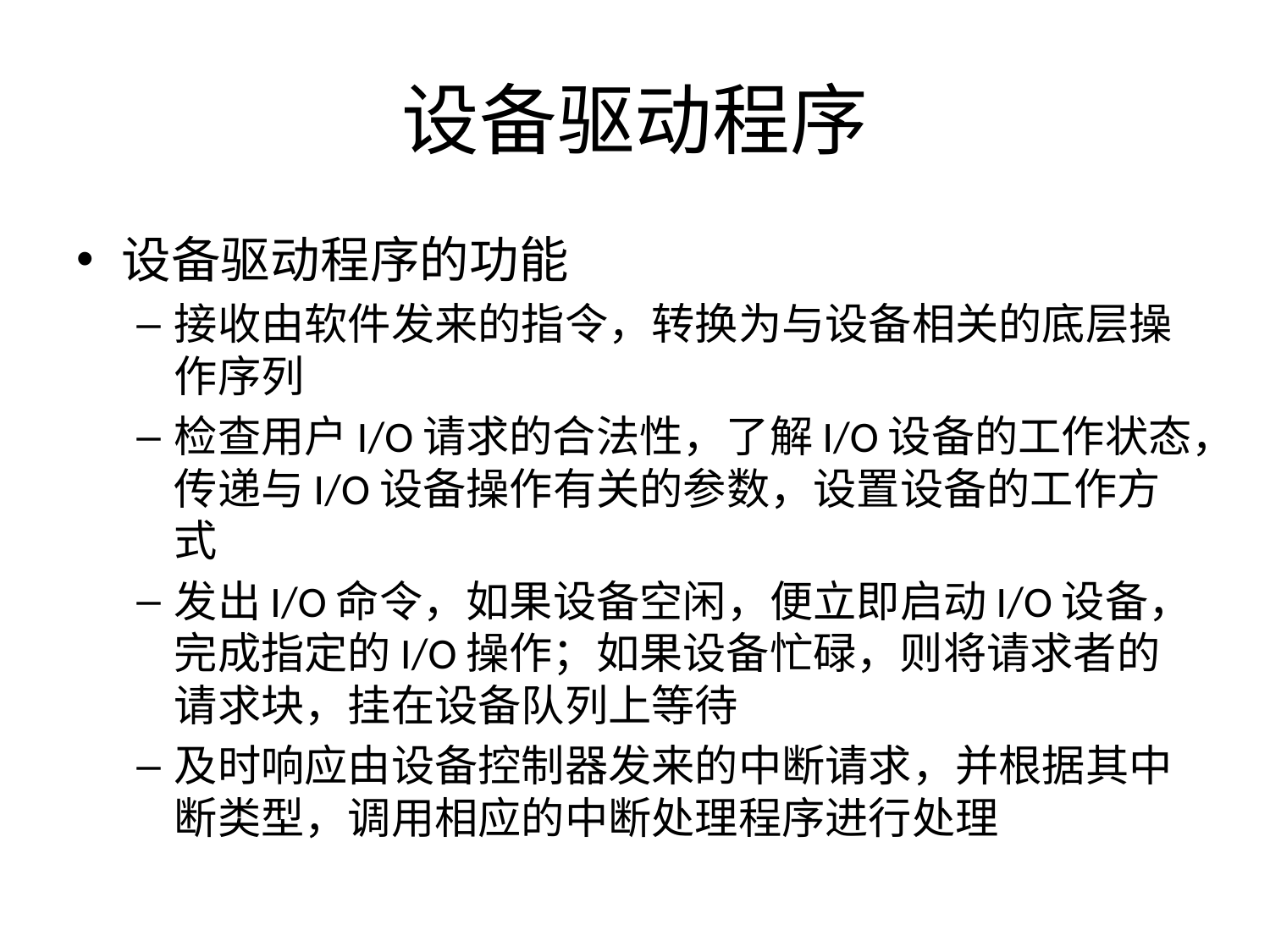

# 设备驱动程序
设备驱动程序的功能
接收由软件发来的指令，转换为与设备相关的底层操作序列
检查用户I/O请求的合法性，了解I/O设备的工作状态，传递与I/O设备操作有关的参数，设置设备的工作方式
发出I/O命令，如果设备空闲，便立即启动I/O设备，完成指定的I/O操作；如果设备忙碌，则将请求者的请求块，挂在设备队列上等待
及时响应由设备控制器发来的中断请求，并根据其中断类型，调用相应的中断处理程序进行处理